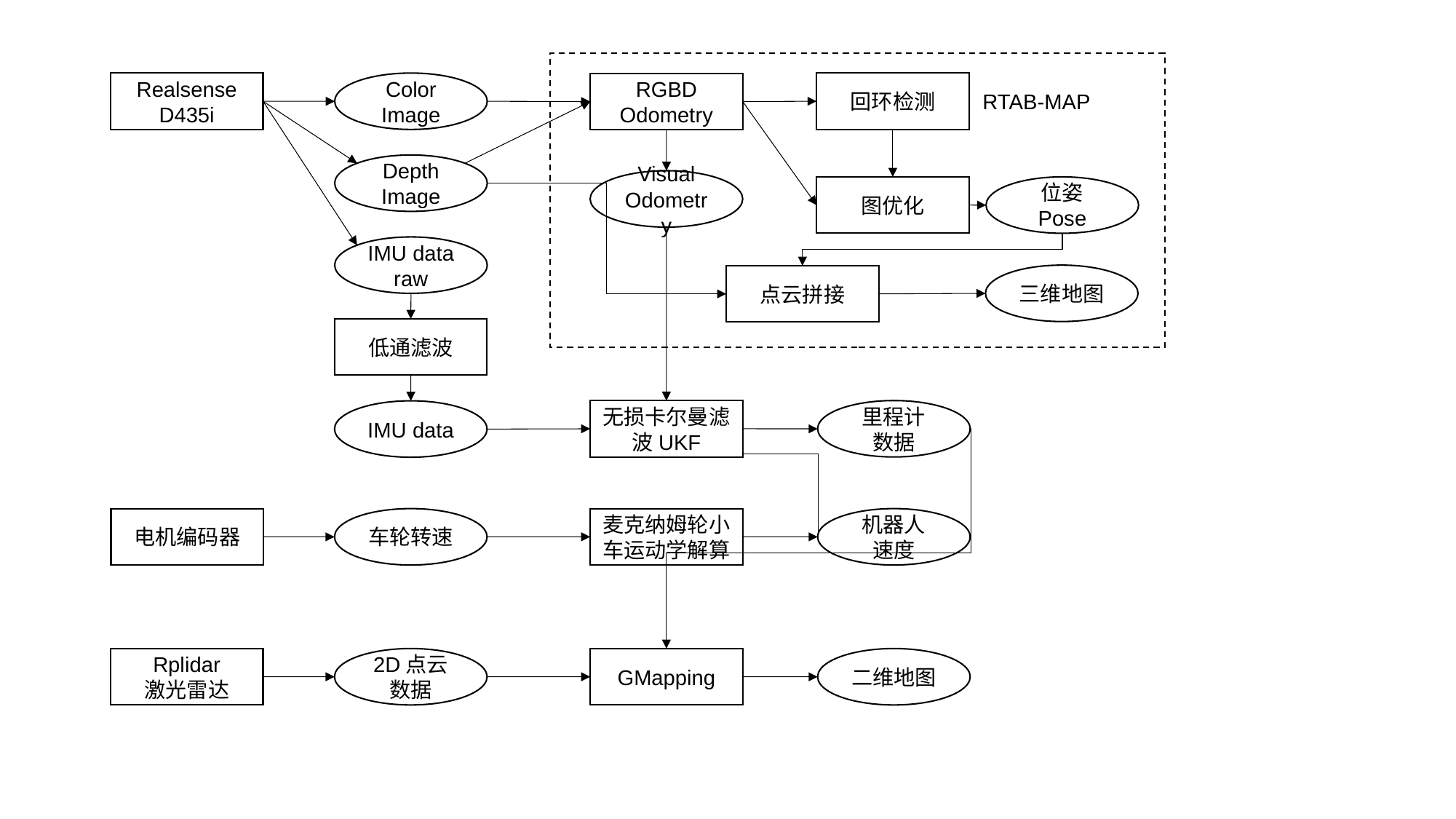

Color Image
Realsense D435i
回环检测
RGBD Odometry
RTAB-MAP
Depth
Image
Visual
Odometry
图优化
位姿
Pose
IMU data raw
三维地图
点云拼接
低通滤波
无损卡尔曼滤波UKF
里程计
数据
IMU data
机器人
速度
车轮转速
麦克纳姆轮小车运动学解算
电机编码器
Rplidar
激光雷达
2D点云数据
GMapping
二维地图